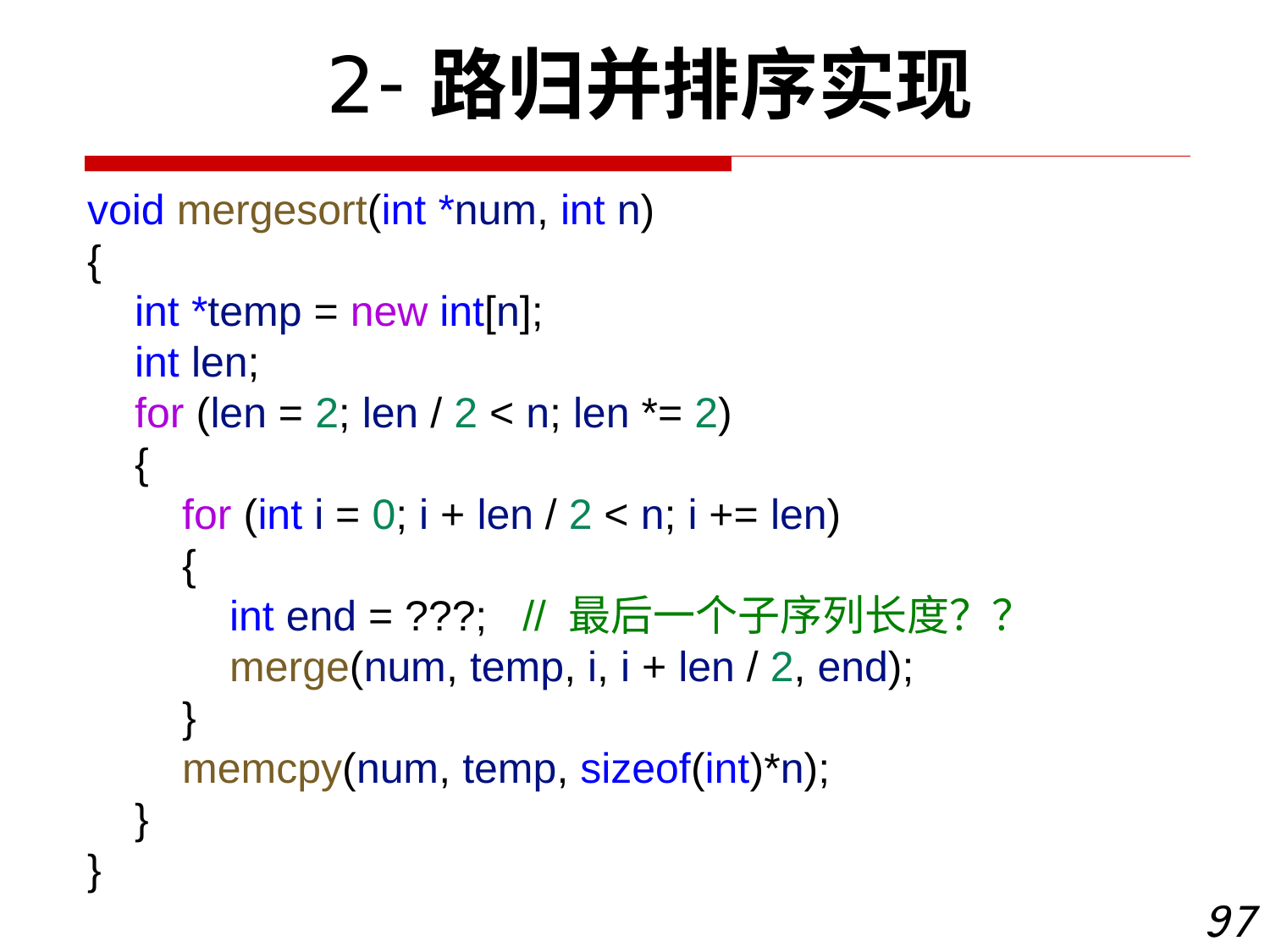

2-路归并排序实现
void mergesort(int *num, int n)
{
    int *temp = new int[n];
    int len;
    for (len = 2; len / 2 < n; len *= 2)
    {
        for (int i = 0; i + len / 2 < n; i += len)
        {
            int end = ???;   // 最后一个子序列长度？？
            merge(num, temp, i, i + len / 2, end);
        }
        memcpy(num, temp, sizeof(int)*n);
    }
}

97